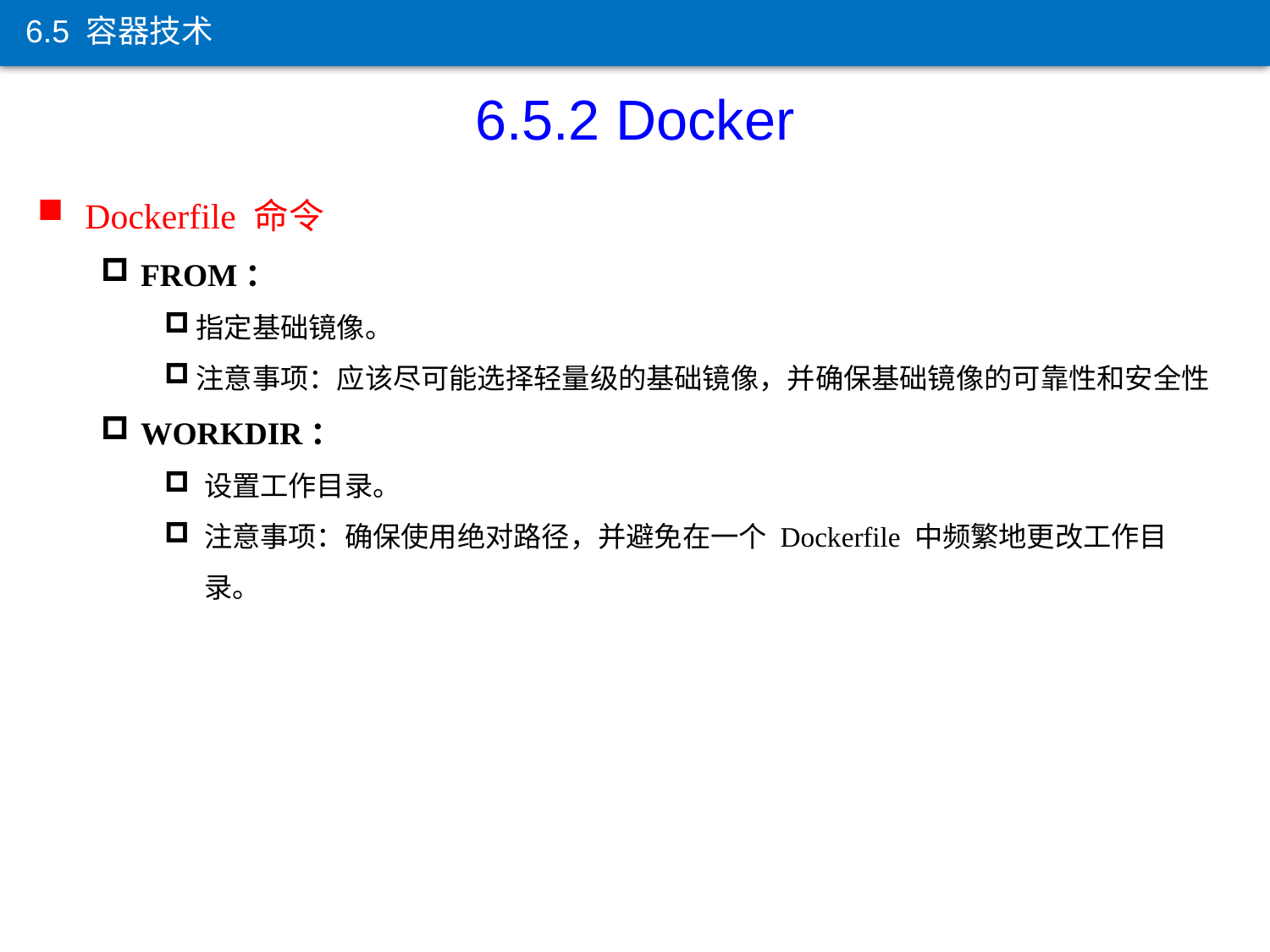

6.5 容器技术
6.5.2 Docker

Dockerfile 命令
FROM：
指定基础镜像。
注意事项：应该尽可能选择轻量级的基础镜像，并确保基础镜像的可靠性和安全性
WORKDIR：
设置工作目录。
注意事项：确保使用绝对路径，并避免在一个 Dockerfile 中频繁地更改工作目录。

53